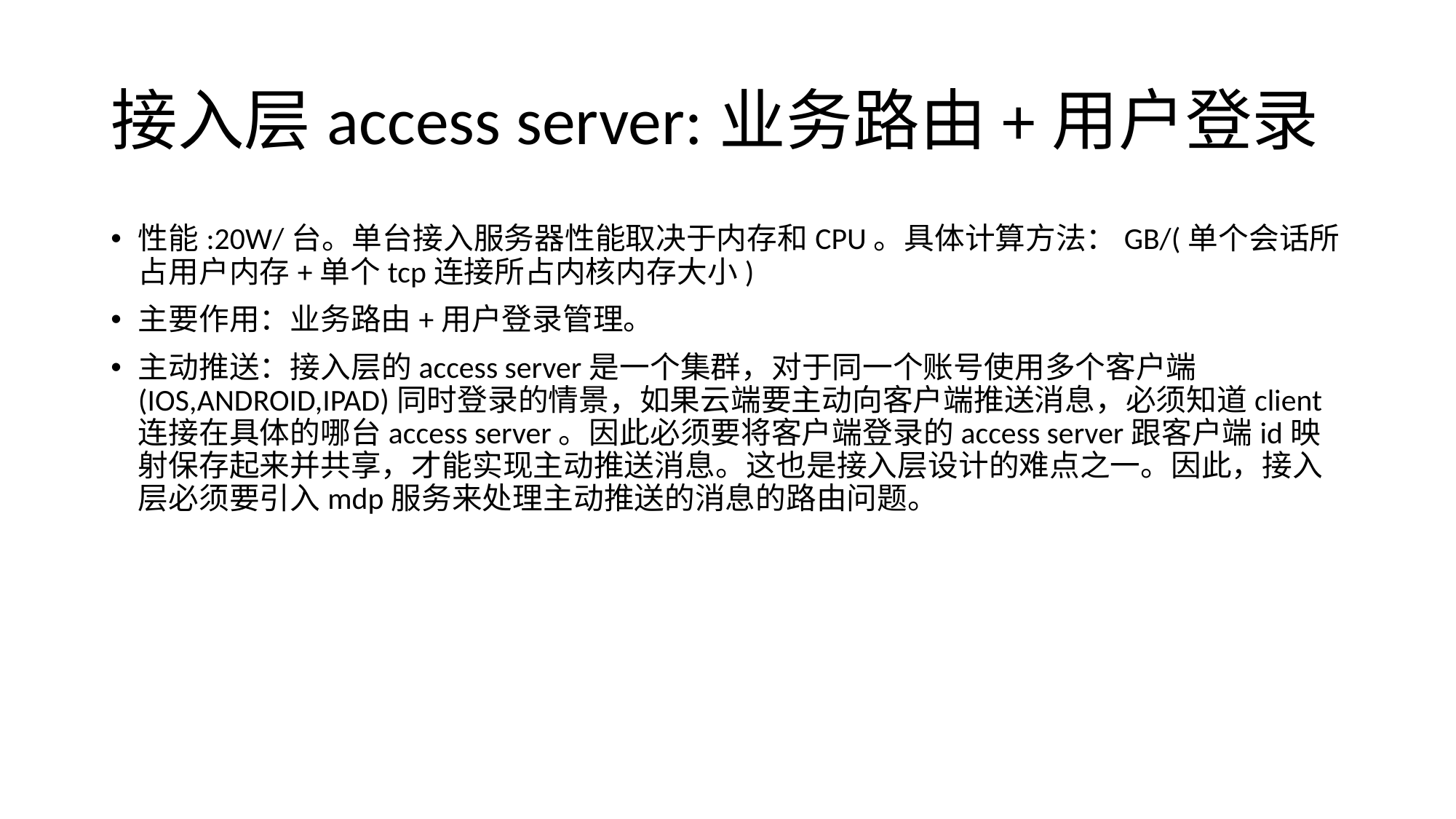

# 接入层access server:业务路由+用户登录
性能:20W/台。单台接入服务器性能取决于内存和CPU。具体计算方法：GB/(单个会话所占用户内存+单个tcp连接所占内核内存大小)
主要作用：业务路由+用户登录管理。
主动推送：接入层的access server是一个集群，对于同一个账号使用多个客户端(IOS,ANDROID,IPAD)同时登录的情景，如果云端要主动向客户端推送消息，必须知道client连接在具体的哪台access server。因此必须要将客户端登录的access server跟客户端id映射保存起来并共享，才能实现主动推送消息。这也是接入层设计的难点之一。因此，接入层必须要引入mdp服务来处理主动推送的消息的路由问题。